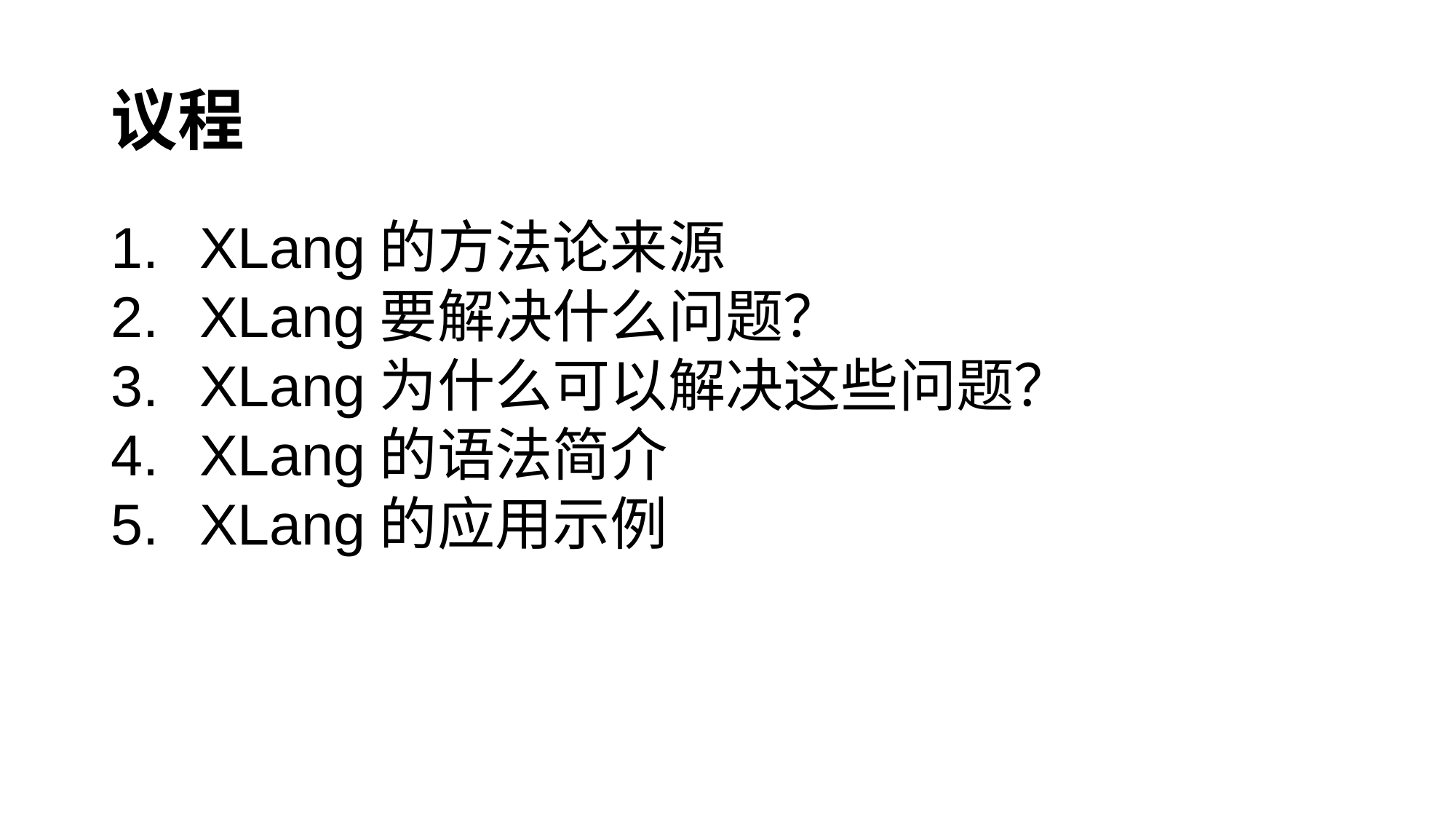

# 议程
XLang的方法论来源
XLang要解决什么问题？
XLang为什么可以解决这些问题？
XLang的语法简介
XLang的应用示例